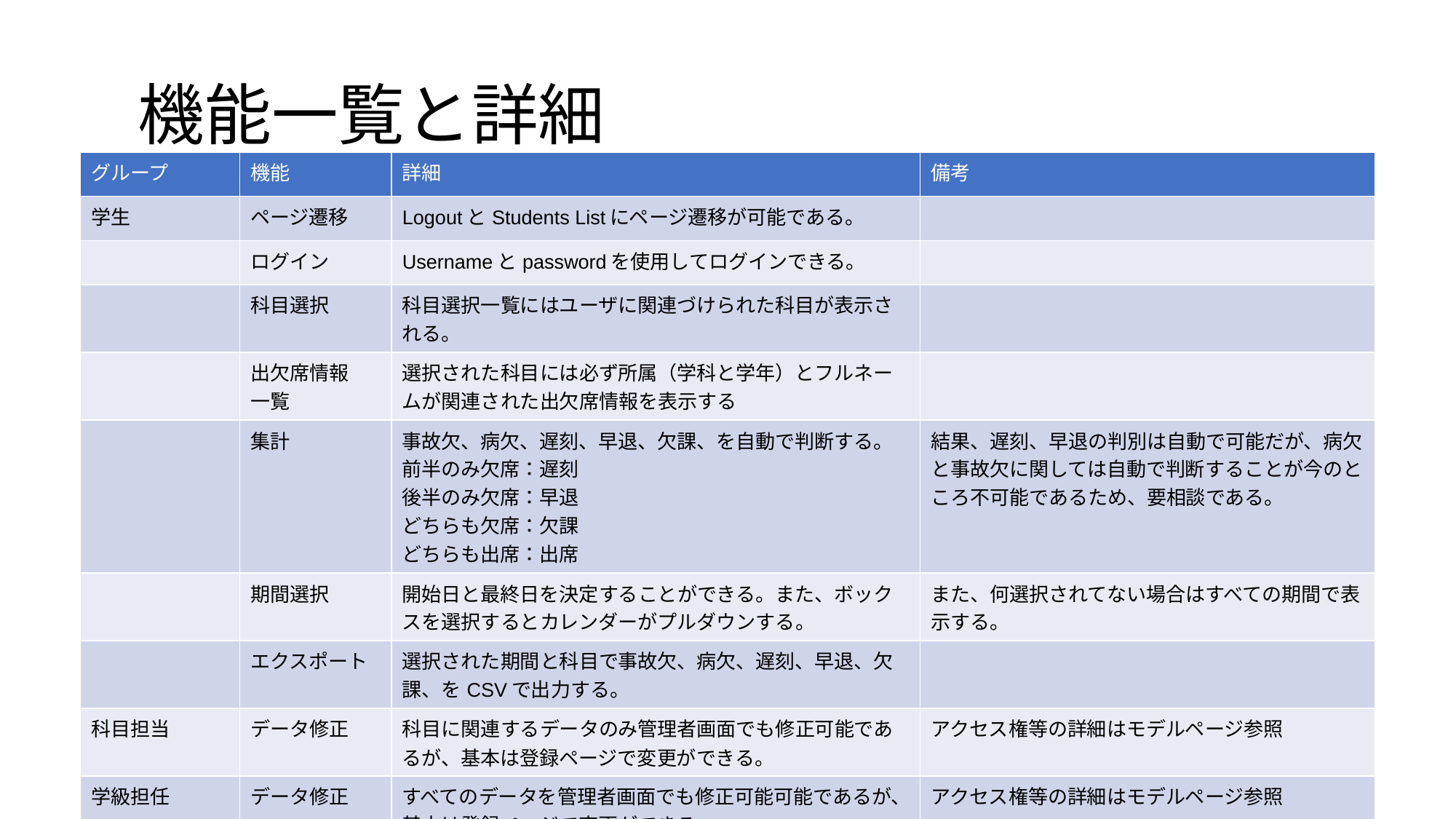

# 機能一覧と詳細
| グループ | 機能 | 詳細 | 備考 |
| --- | --- | --- | --- |
| 学生 | ページ遷移 | LogoutとStudents Listにページ遷移が可能である。 |  |
|  | ログイン | Usernameとpasswordを使用してログインできる。 |  |
|  | 科目選択 | 科目選択一覧にはユーザに関連づけられた科目が表示される。 |  |
|  | 出欠席情報 一覧 | 選択された科目には必ず所属（学科と学年）とフルネームが関連された出欠席情報を表示する |  |
|  | 集計 | 事故欠、病欠、遅刻、早退、欠課、を自動で判断する。 前半のみ欠席：遅刻 後半のみ欠席：早退 どちらも欠席：欠課 どちらも出席：出席 | 結果、遅刻、早退の判別は自動で可能だが、病欠と事故欠に関しては自動で判断することが今のところ不可能であるため、要相談である。 |
|  | 期間選択 | 開始日と最終日を決定することができる。また、ボックスを選択するとカレンダーがプルダウンする。 | また、何選択されてない場合はすべての期間で表示する。 |
|  | エクスポート | 選択された期間と科目で事故欠、病欠、遅刻、早退、欠課、をCSVで出力する。 |  |
| 科目担当 | データ修正 | 科目に関連するデータのみ管理者画面でも修正可能であるが、基本は登録ページで変更ができる。 | アクセス権等の詳細はモデルページ参照 |
| 学級担任 | データ修正 | すべてのデータを管理者画面でも修正可能可能であるが、基本は登録ページで変更ができる。 | アクセス権等の詳細はモデルページ参照 |
13